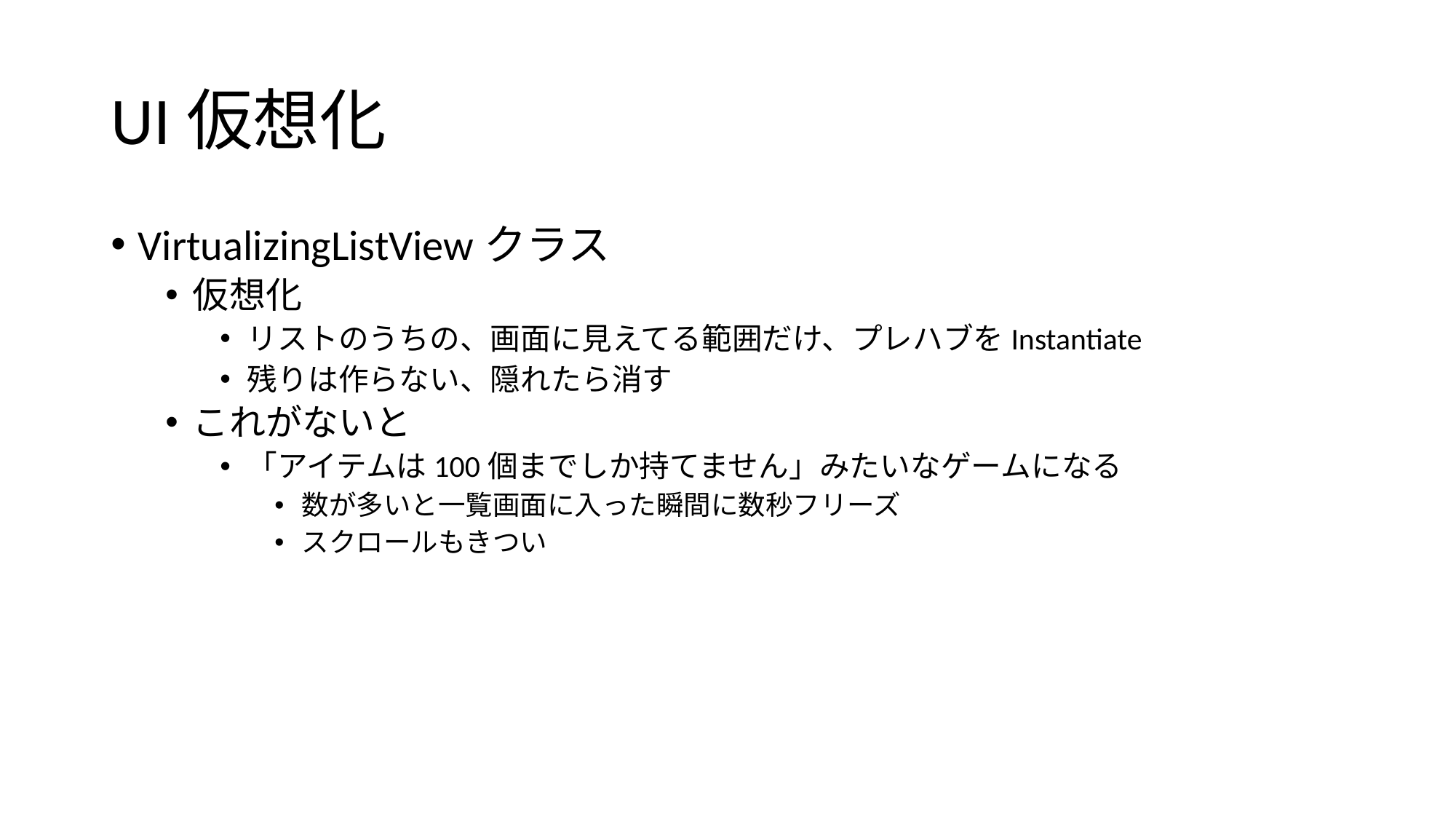

# UI仮想化
VirtualizingListViewクラス
仮想化
リストのうちの、画面に見えてる範囲だけ、プレハブをInstantiate
残りは作らない、隠れたら消す
これがないと
「アイテムは100個までしか持てません」みたいなゲームになる
数が多いと一覧画面に入った瞬間に数秒フリーズ
スクロールもきつい